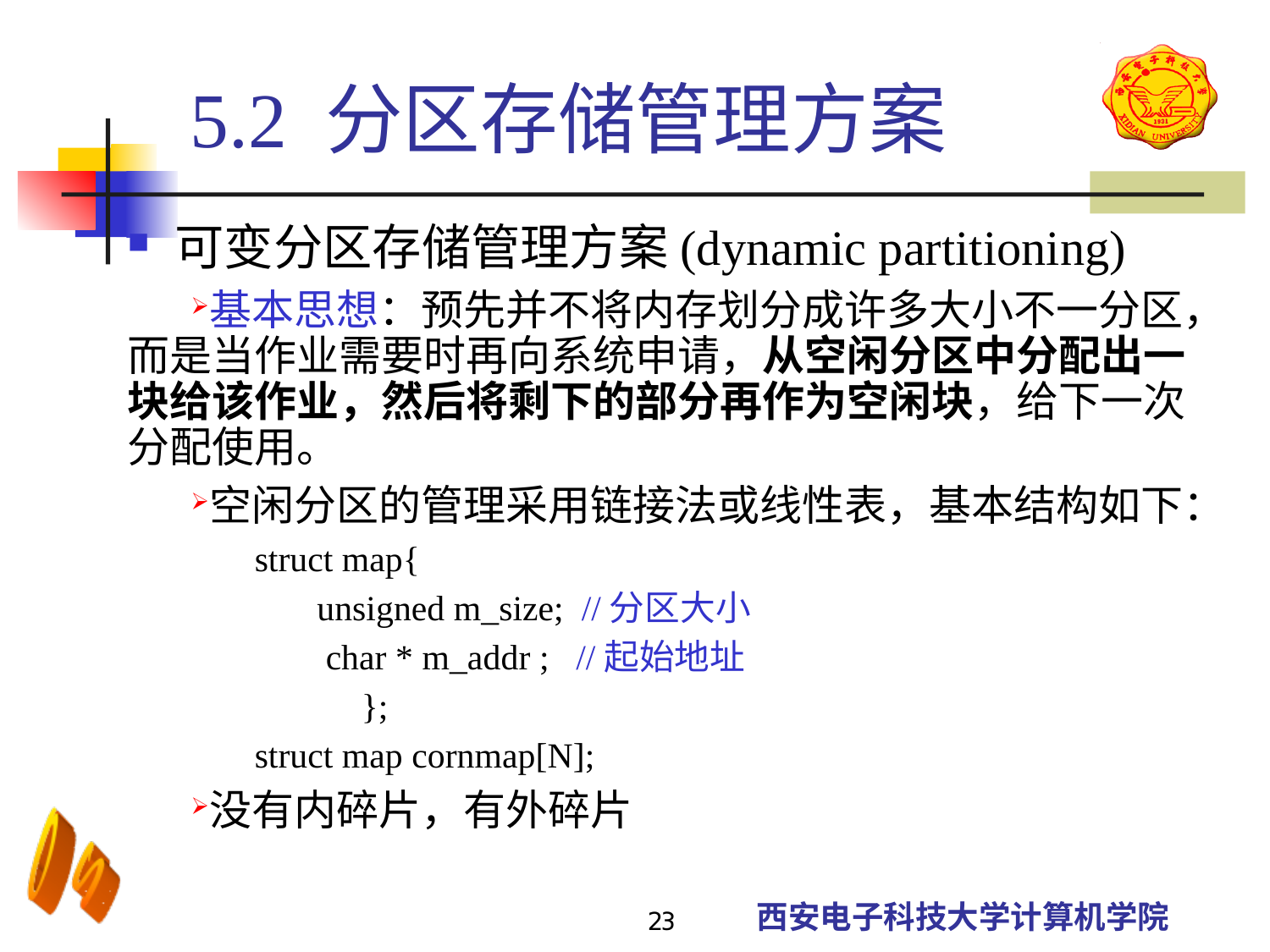

5.2 分区存储管理方案
可变分区存储管理方案(dynamic partitioning)
基本思想：预先并不将内存划分成许多大小不一分区，而是当作业需要时再向系统申请，从空闲分区中分配出一块给该作业，然后将剩下的部分再作为空闲块，给下一次分配使用。
空闲分区的管理采用链接法或线性表，基本结构如下：
	struct map{
	       unsigned m_size;  //分区大小
	        char * m_addr ;   //起始地址
	            };
	struct map cornmap[N];
没有内碎片，有外碎片
23